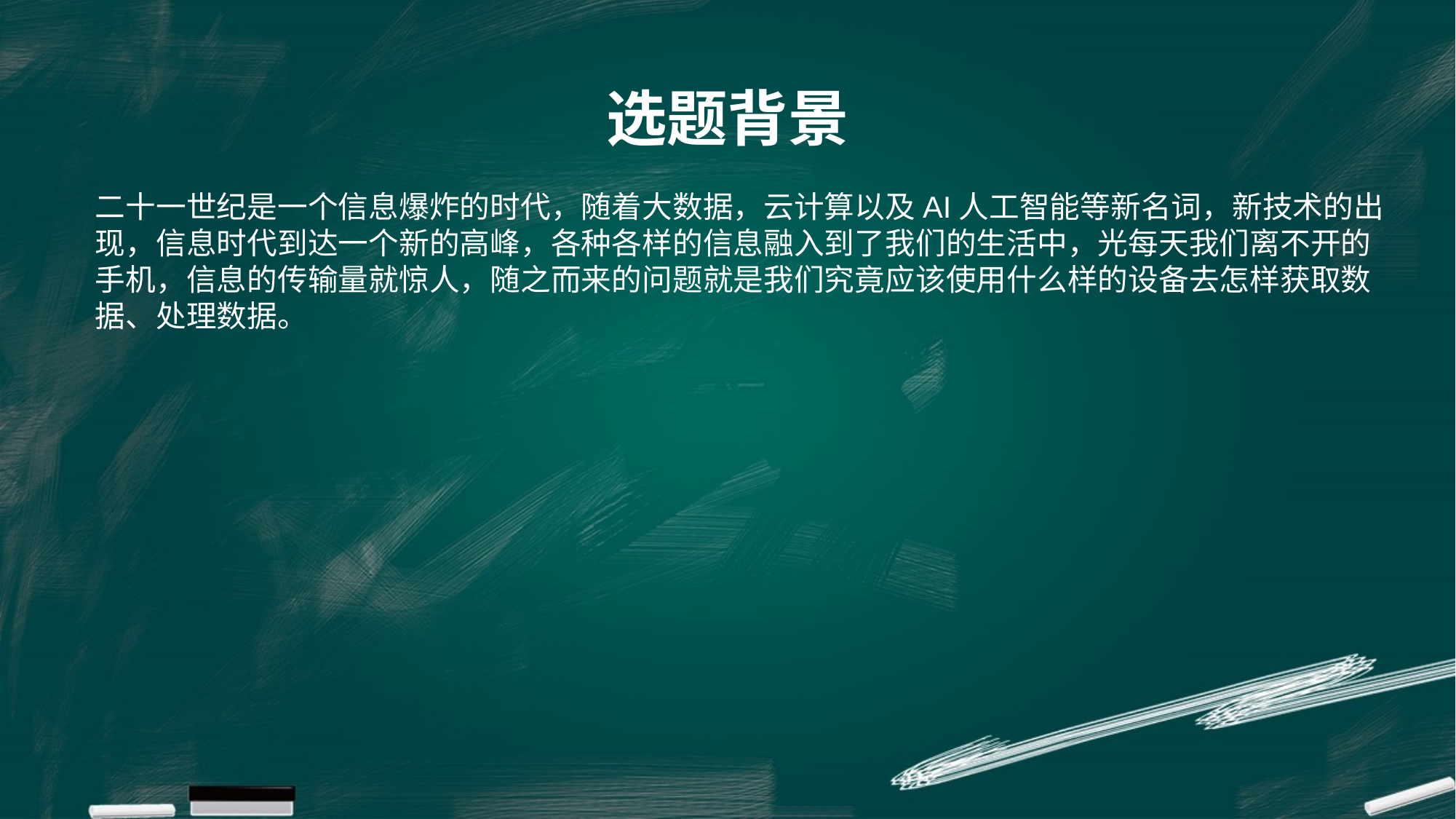

选题背景
二十一世纪是一个信息爆炸的时代，随着大数据，云计算以及AI人工智能等新名词，新技术的出现，信息时代到达一个新的高峰，各种各样的信息融入到了我们的生活中，光每天我们离不开的手机，信息的传输量就惊人，随之而来的问题就是我们究竟应该使用什么样的设备去怎样获取数据、处理数据。